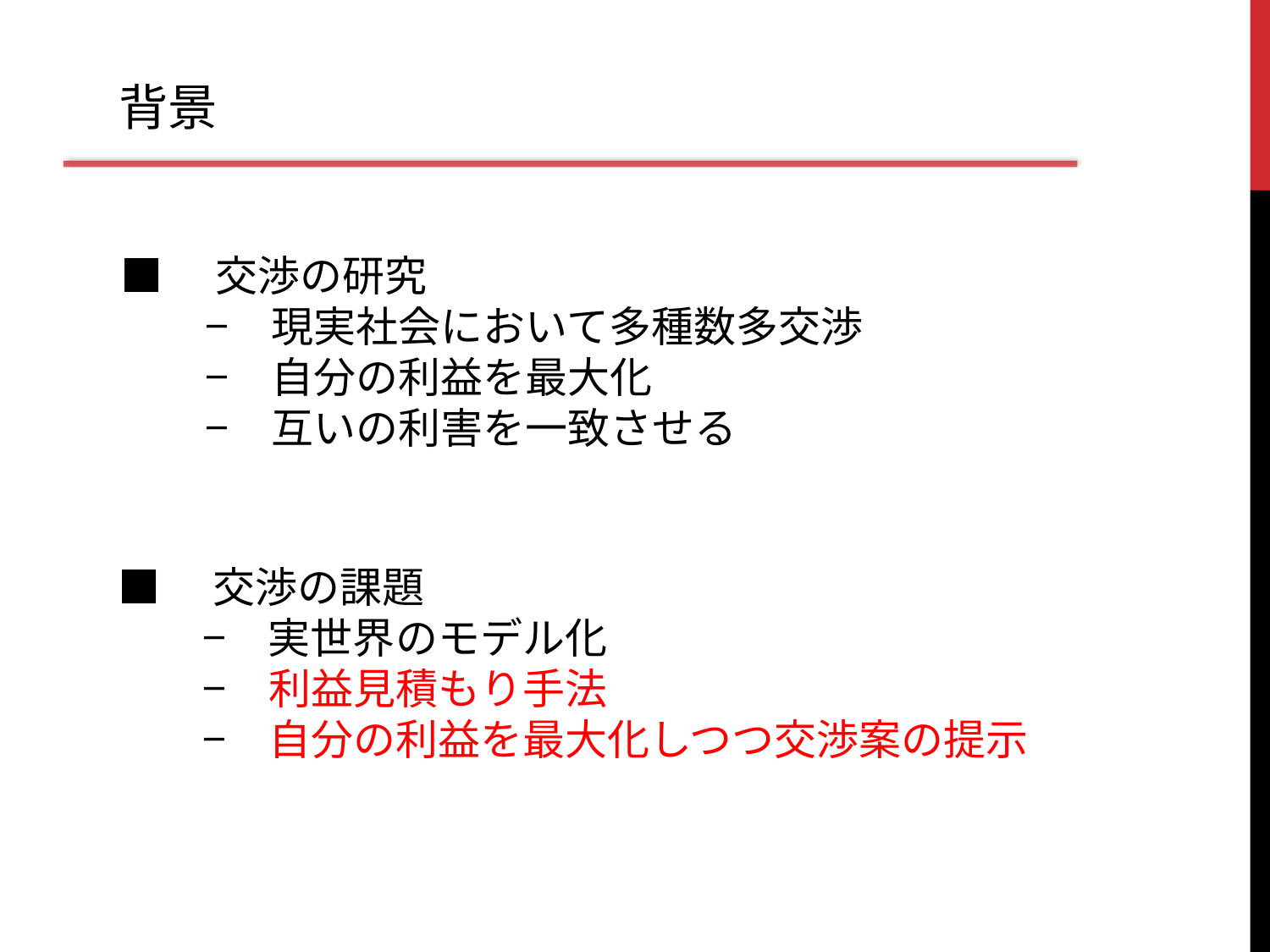

背景

■　交渉の研究
　　−　現実社会において多種数多交渉
　　−　自分の利益を最大化
　　−　互いの利害を一致させる
■　交渉の課題
　　−　実世界のモデル化
　　−　利益見積もり手法
　　−　自分の利益を最大化しつつ交渉案の提示